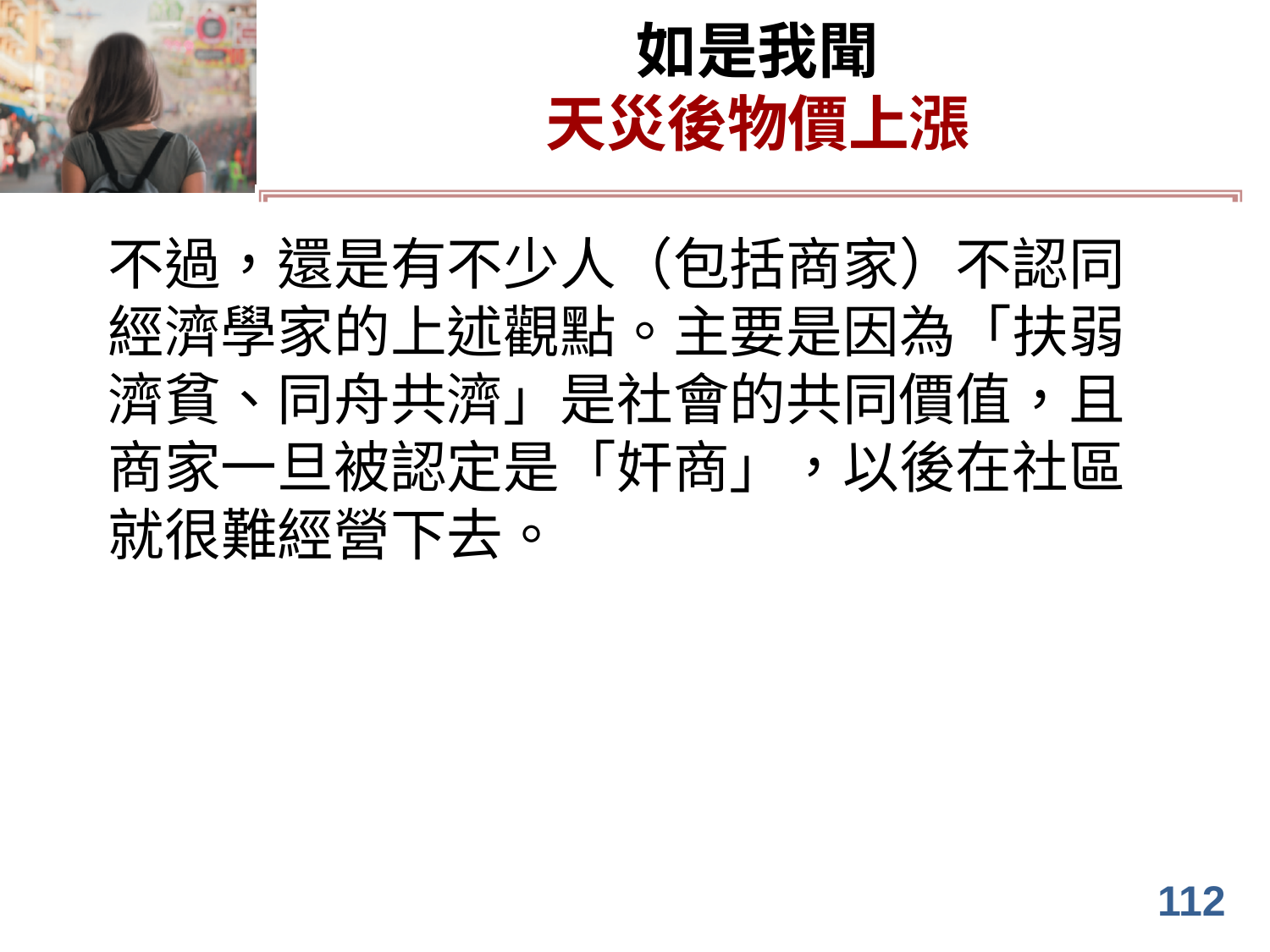

# 如是我聞 天災後物價上漲
不過，還是有不少人（包括商家）不認同經濟學家的上述觀點。主要是因為「扶弱濟貧、同舟共濟」是社會的共同價值，且商家一旦被認定是「奸商」，以後在社區就很難經營下去。
112